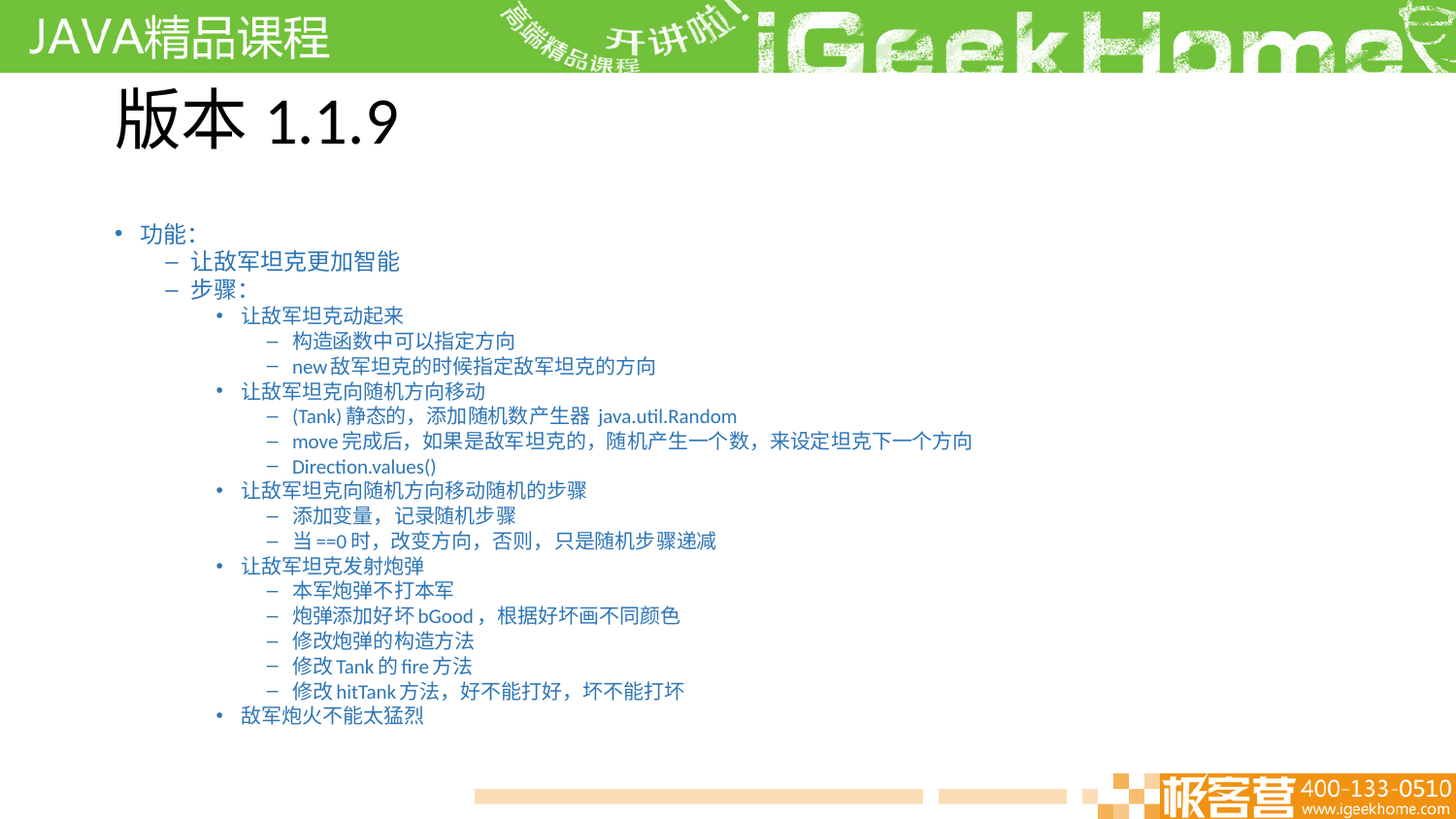

# 版本1.1.9
功能：
让敌军坦克更加智能
步骤：
让敌军坦克动起来
构造函数中可以指定方向
new敌军坦克的时候指定敌军坦克的方向
让敌军坦克向随机方向移动
(Tank)静态的，添加随机数产生器 java.util.Random
move完成后，如果是敌军坦克的，随机产生一个数，来设定坦克下一个方向
Direction.values()
让敌军坦克向随机方向移动随机的步骤
添加变量，记录随机步骤
当==0时，改变方向，否则，只是随机步骤递减
让敌军坦克发射炮弹
本军炮弹不打本军
炮弹添加好坏bGood，根据好坏画不同颜色
修改炮弹的构造方法
修改Tank的fire方法
修改hitTank方法，好不能打好，坏不能打坏
敌军炮火不能太猛烈